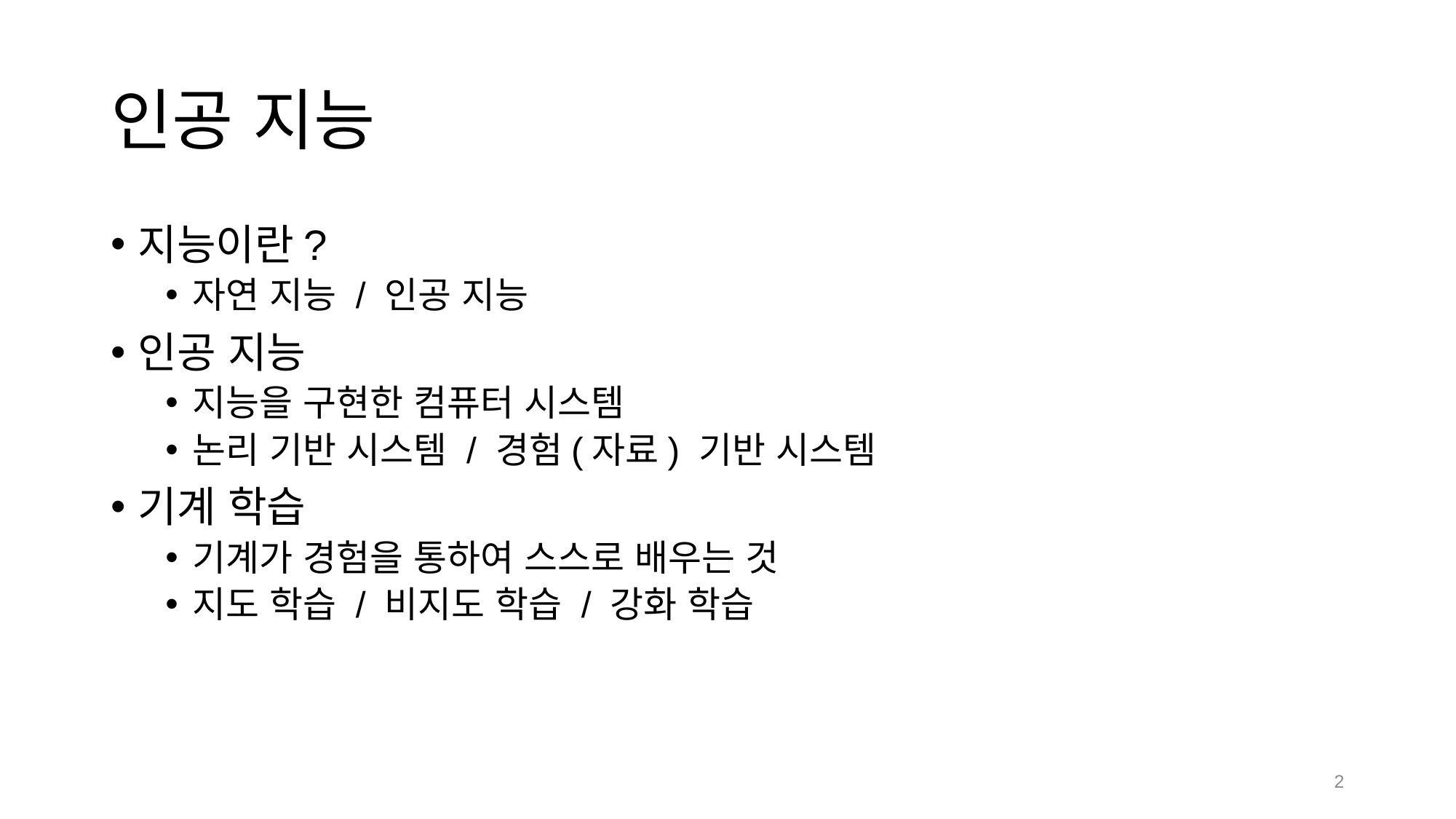

# 인공 지능
지능이란?
자연 지능 / 인공 지능
인공 지능
지능을 구현한 컴퓨터 시스템
논리 기반 시스템 / 경험(자료) 기반 시스템
기계 학습
기계가 경험을 통하여 스스로 배우는 것
지도 학습 / 비지도 학습 / 강화 학습
2